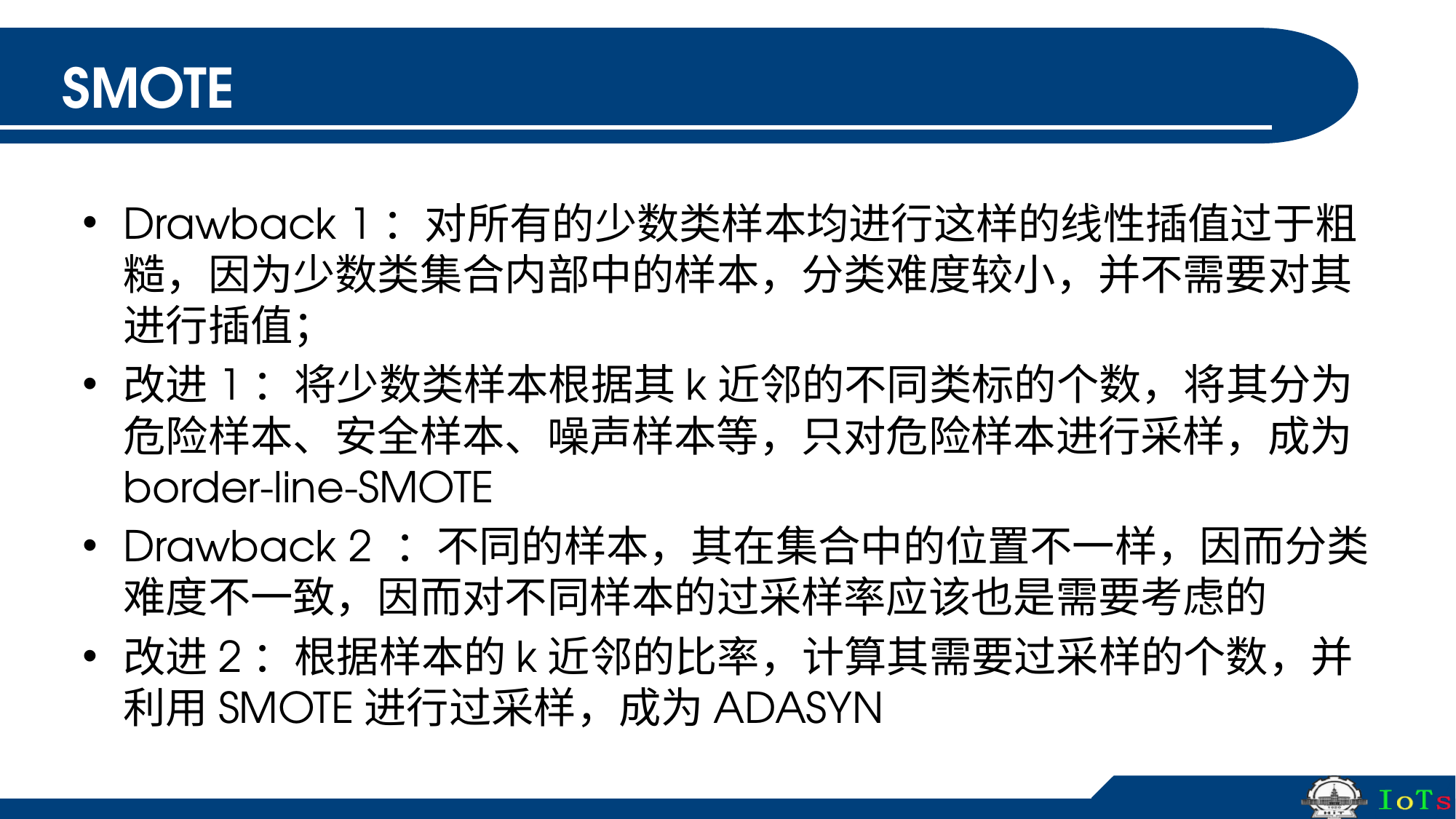

# SMOTE
Drawback 1：对所有的少数类样本均进行这样的线性插值过于粗糙，因为少数类集合内部中的样本，分类难度较小，并不需要对其进行插值；
改进1：将少数类样本根据其k近邻的不同类标的个数，将其分为危险样本、安全样本、噪声样本等，只对危险样本进行采样，成为border-line-SMOTE
Drawback 2 ：不同的样本，其在集合中的位置不一样，因而分类难度不一致，因而对不同样本的过采样率应该也是需要考虑的
改进2：根据样本的k近邻的比率，计算其需要过采样的个数，并利用SMOTE进行过采样，成为ADASYN